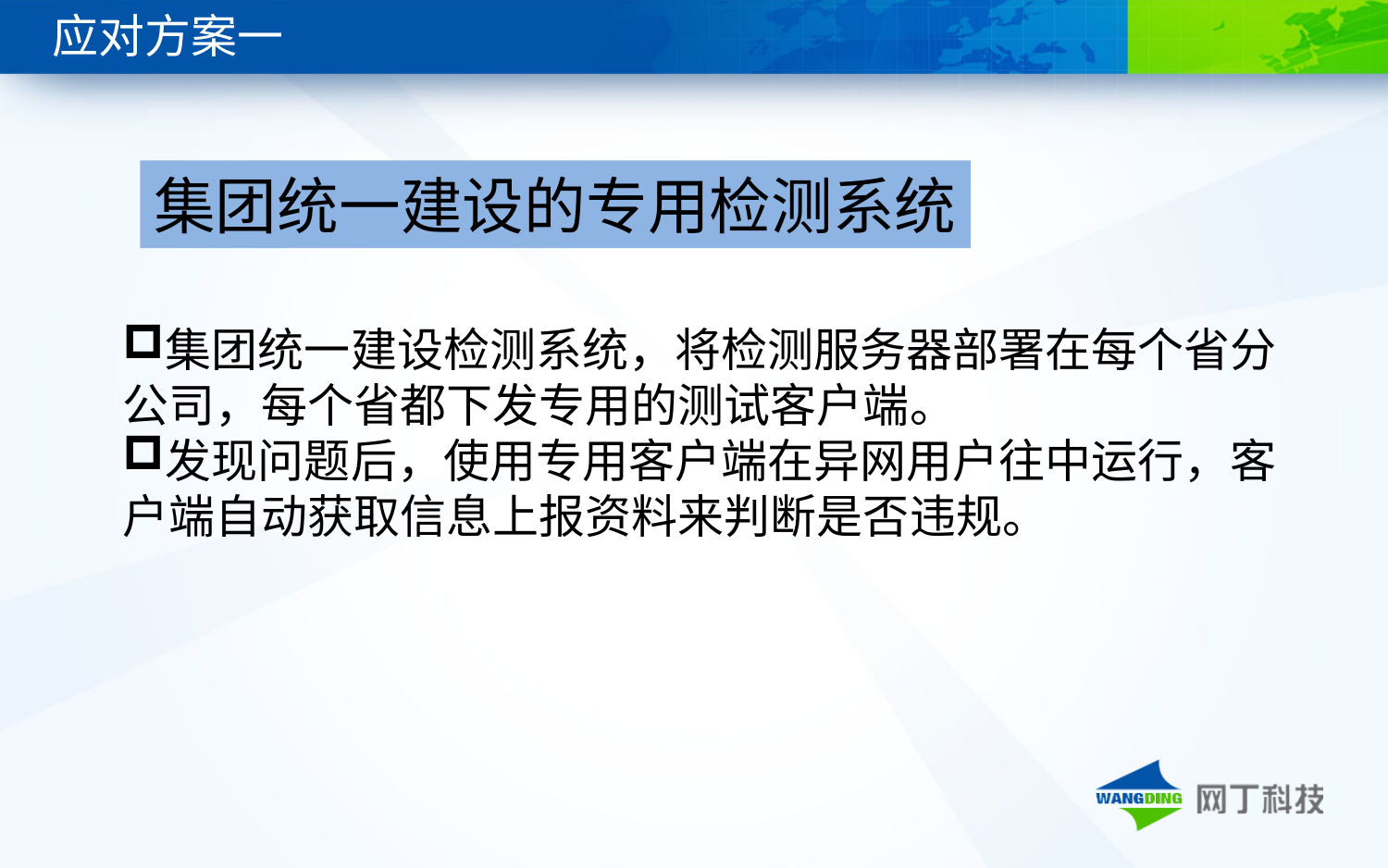

应对方案一
集团统一建设的专用检测系统
集团统一建设检测系统，将检测服务器部署在每个省分公司，每个省都下发专用的测试客户端。
发现问题后，使用专用客户端在异网用户往中运行，客户端自动获取信息上报资料来判断是否违规。